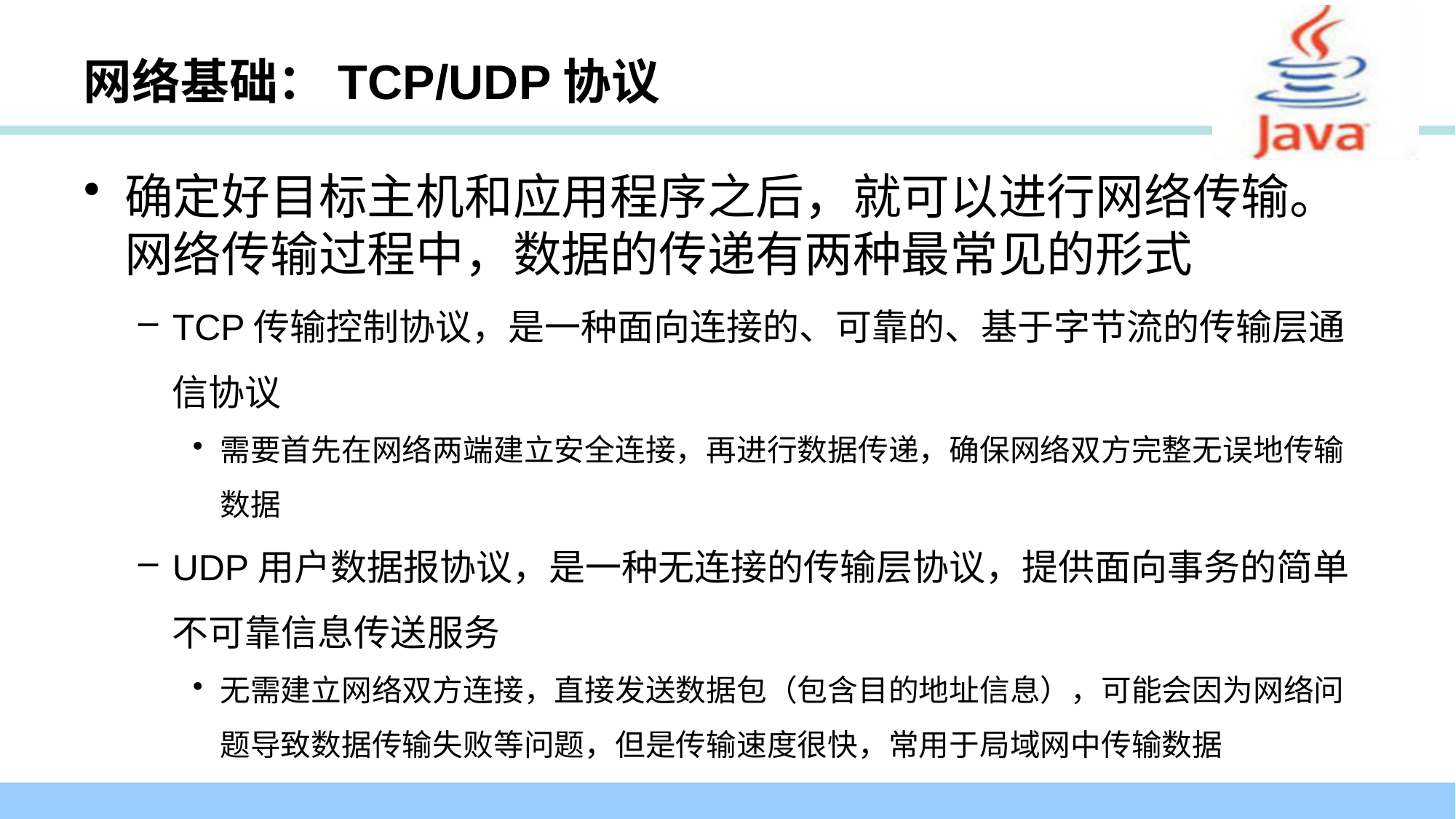

# 网络基础：TCP/UDP协议
确定好目标主机和应用程序之后，就可以进行网络传输。网络传输过程中，数据的传递有两种最常见的形式
TCP传输控制协议，是一种面向连接的、可靠的、基于字节流的传输层通信协议
需要首先在网络两端建立安全连接，再进行数据传递，确保网络双方完整无误地传输数据
UDP用户数据报协议，是一种无连接的传输层协议，提供面向事务的简单不可靠信息传送服务
无需建立网络双方连接，直接发送数据包（包含目的地址信息），可能会因为网络问题导致数据传输失败等问题，但是传输速度很快，常用于局域网中传输数据